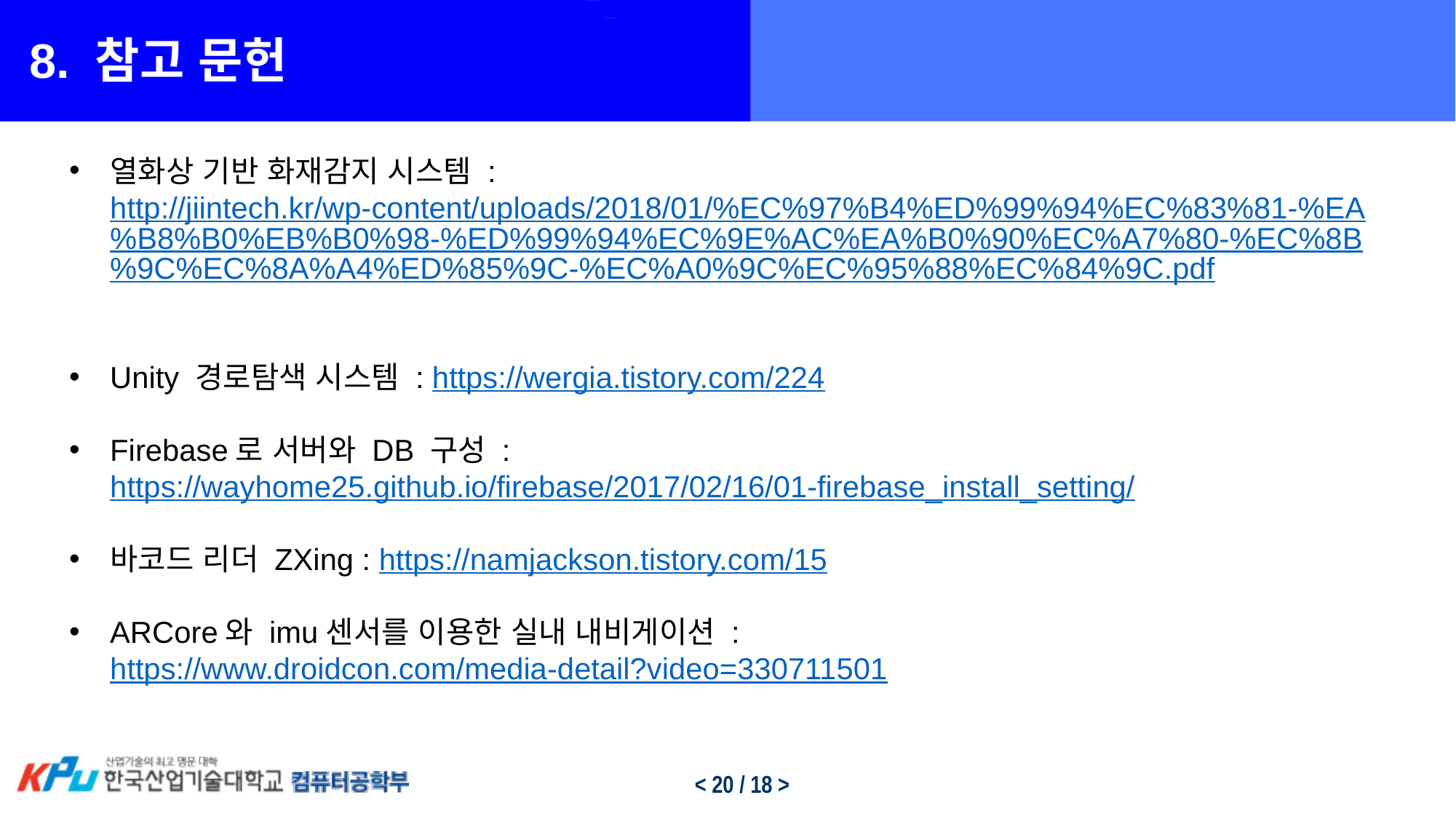

8. 참고 문헌
열화상 기반 화재감지 시스템 : http://jiintech.kr/wp-content/uploads/2018/01/%EC%97%B4%ED%99%94%EC%83%81-%EA%B8%B0%EB%B0%98-%ED%99%94%EC%9E%AC%EA%B0%90%EC%A7%80-%EC%8B%9C%EC%8A%A4%ED%85%9C-%EC%A0%9C%EC%95%88%EC%84%9C.pdf

Unity 경로탐색 시스템 : https://wergia.tistory.com/224

Firebase로 서버와 DB 구성 : https://wayhome25.github.io/firebase/2017/02/16/01-firebase_install_setting/

바코드 리더 ZXing : https://namjackson.tistory.com/15

ARCore와 imu센서를 이용한 실내 내비게이션 : https://www.droidcon.com/media-detail?video=330711501